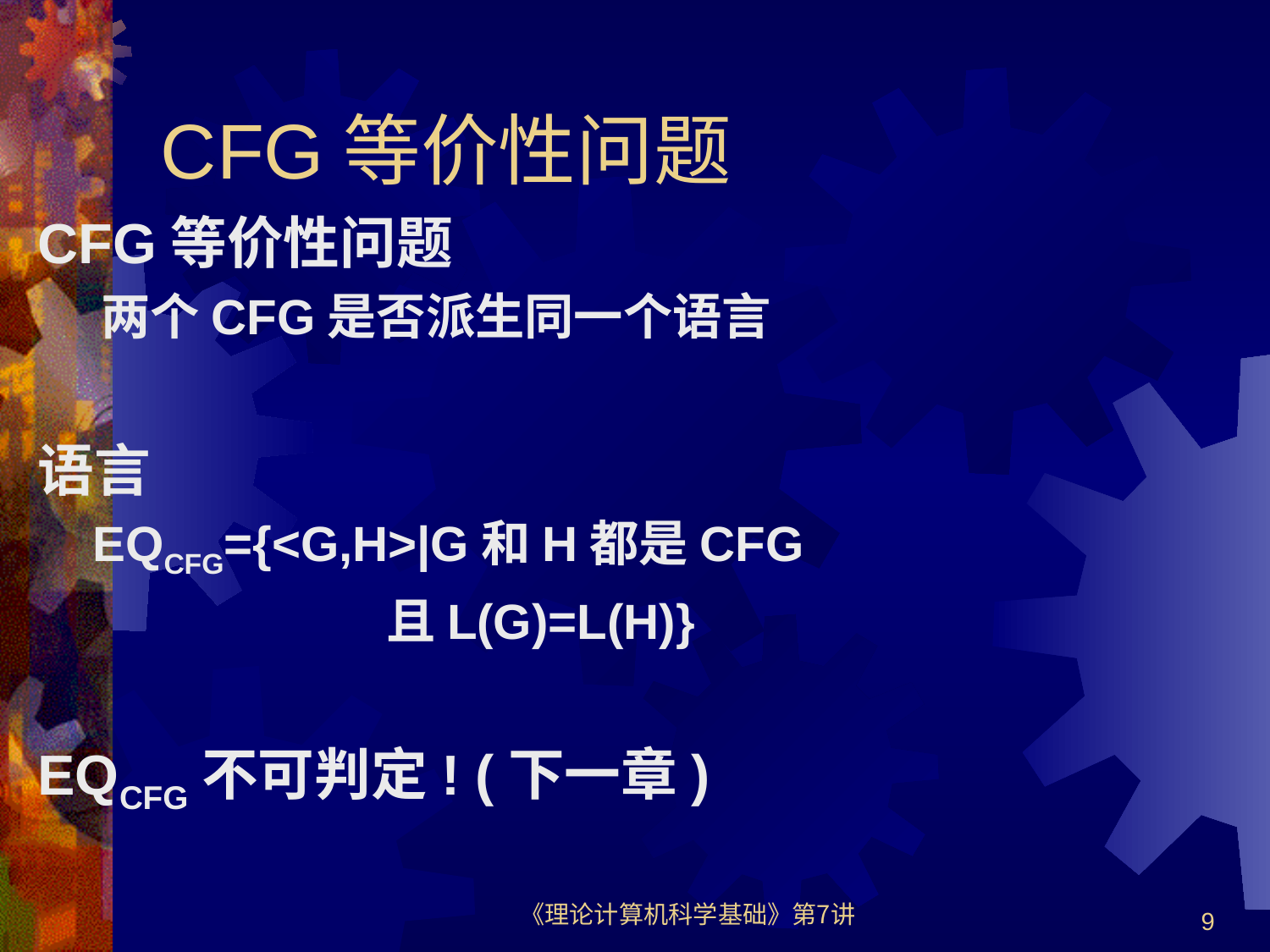

# CFG等价性问题
CFG等价性问题
两个CFG是否派生同一个语言

语言
    EQCFG={<G,H>|G和H都是CFG
                              且L(G)=L(H)}

EQCFG不可判定! (下一章)
《理论计算机科学基础》第7讲
9